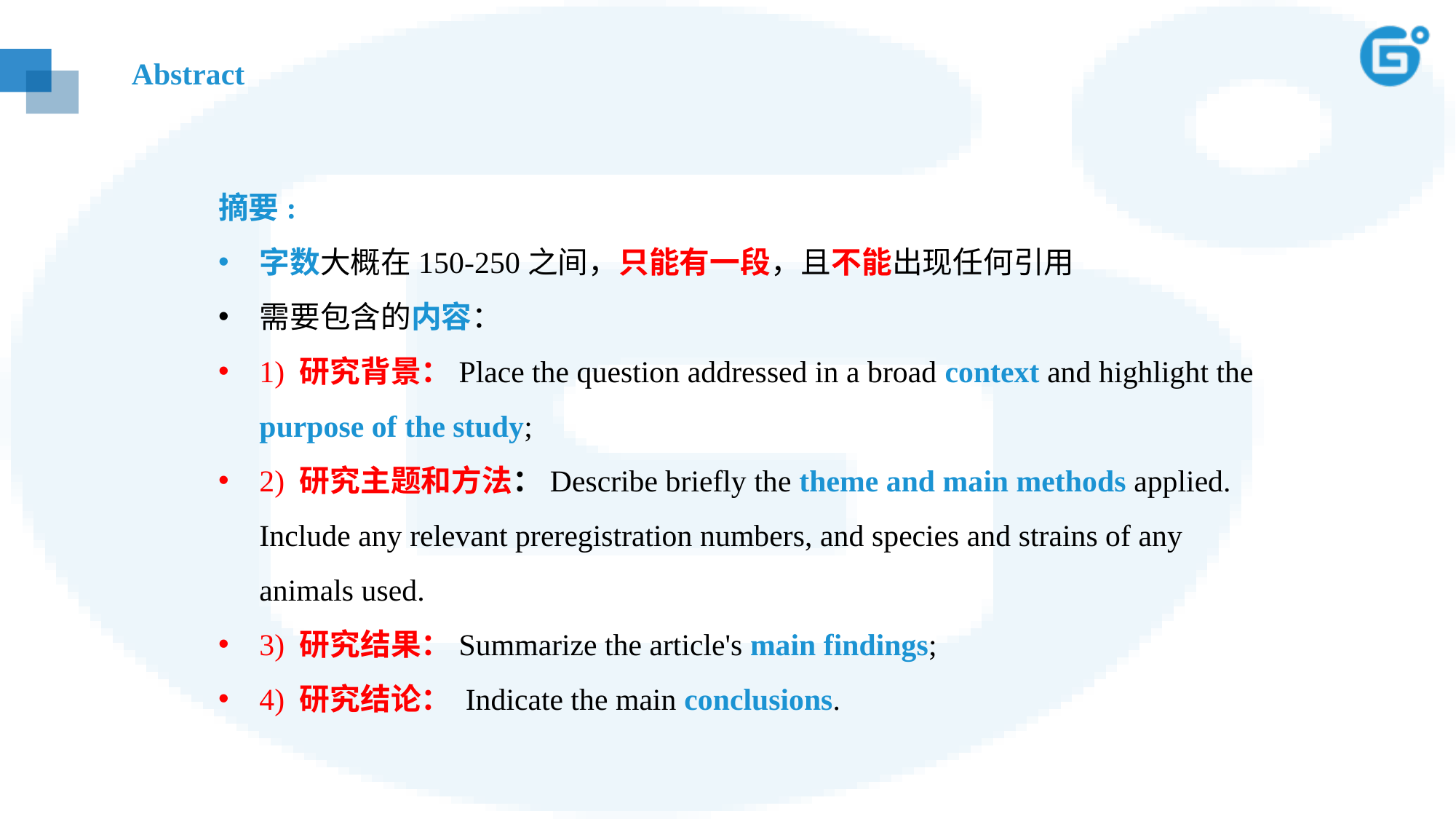

# Abstract
摘要:
字数大概在150-250之间，只能有一段，且不能出现任何引用
需要包含的内容：
1) 研究背景：Place the question addressed in a broad context and highlight the purpose of the study;
2) 研究主题和方法：Describe briefly the theme and main methods applied. Include any relevant preregistration numbers, and species and strains of any animals used.
3) 研究结果：Summarize the article's main findings;
4) 研究结论： Indicate the main conclusions.